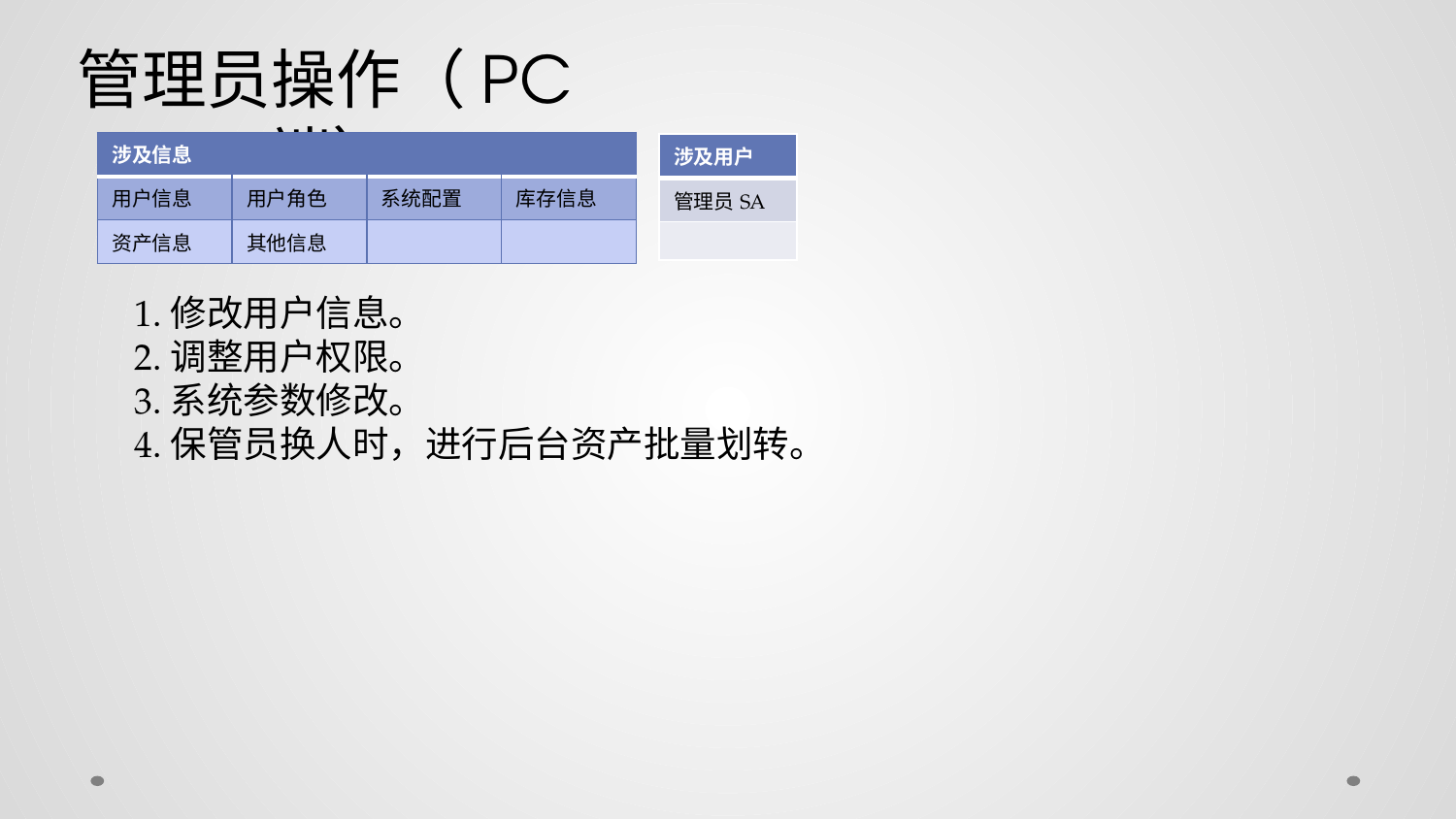

管理员操作（PC端）
| 涉及信息 |  |  |  |
| --- | --- | --- | --- |
| 用户信息 | 用户角色 | 系统配置 | 库存信息 |
| 资产信息 | 其他信息 |  |  |
| 涉及用户 |
| --- |
| 管理员SA |
|  |
1.修改用户信息。
2.调整用户权限。
3.系统参数修改。
4.保管员换人时，进行后台资产批量划转。